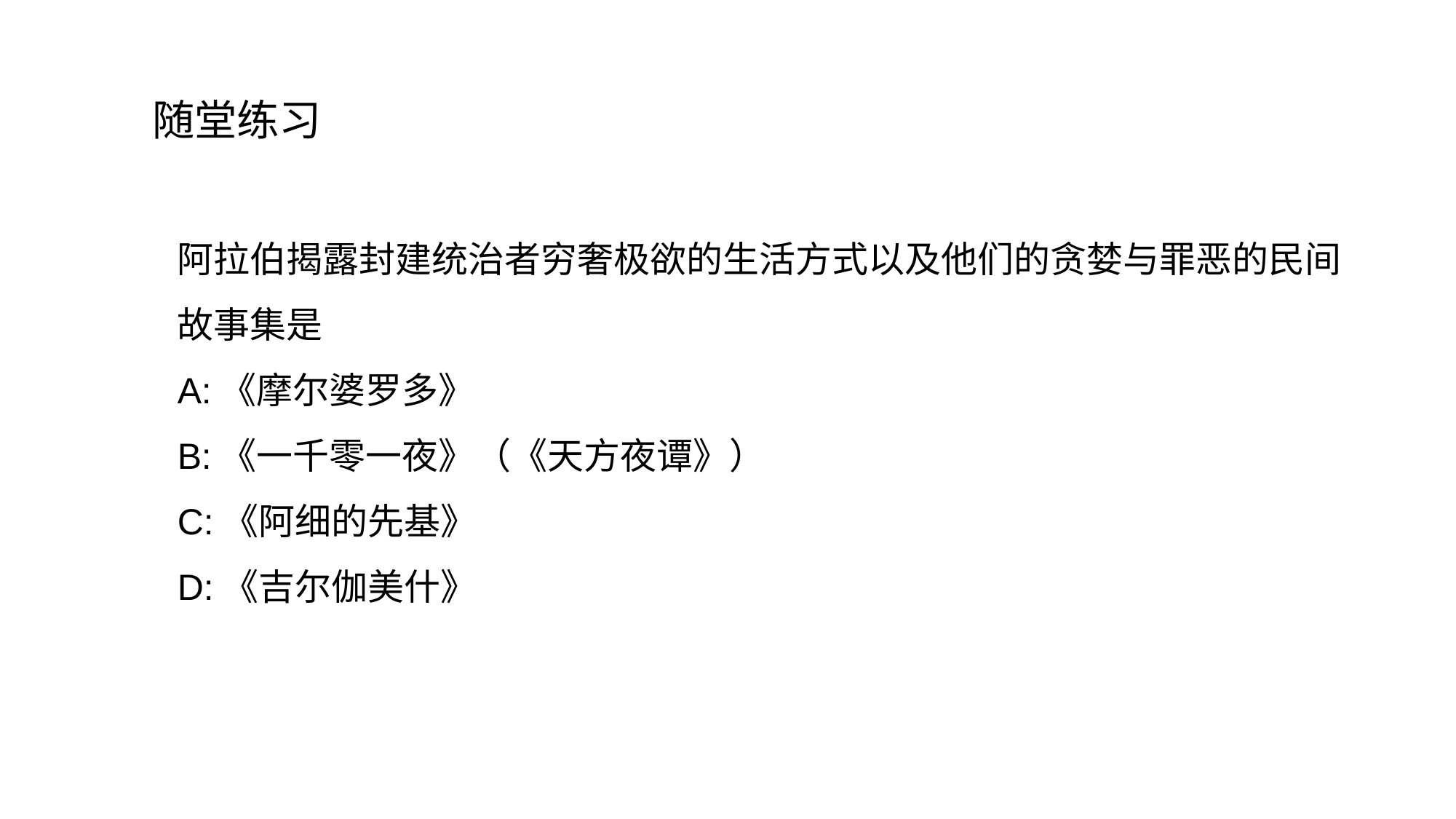

随堂练习
阿拉伯揭露封建统治者穷奢极欲的生活方式以及他们的贪婪与罪恶的民间故事集是
A:《摩尔婆罗多》
B:《一千零一夜》（《天方夜谭》）
C:《阿细的先基》
D:《吉尔伽美什》